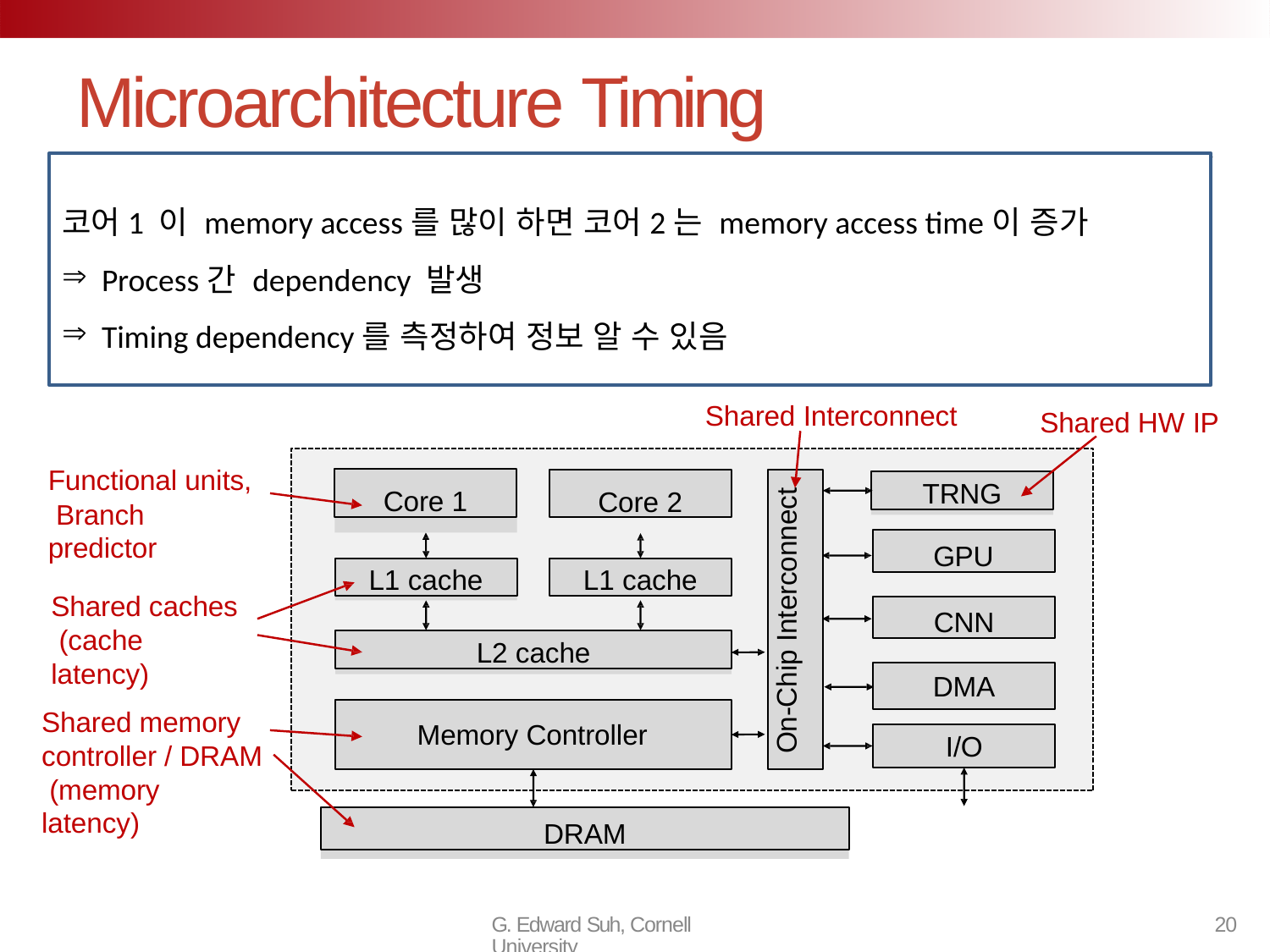

# Microarchitecture Timing Channels
코어1 이 memory access를 많이 하면 코어2는 memory access time이 증가
Process간 dependency 발생
Timing dependency를 측정하여 정보 알 수 있음

Dynamic allocation of shared resources introduces timing
dependence between software modules
Functional units, branch predictor, caches, interconnect, memory,  accelerators, etc.
Cannot be fully controlled in software
Shared Interconnect
Shared HW IP

Functional units,  Branch predictor

Core 1
Core 2

On-Chip Interconnect

TRNG

GPU

L1 cache
L1 cache

Shared caches  (cache latency)
CNN

L2 cache

DMA

Shared memory  controller / DRAM  (memory latency)
Memory Controller

I/O

DRAM
G. Edward Suh, Cornell University
20